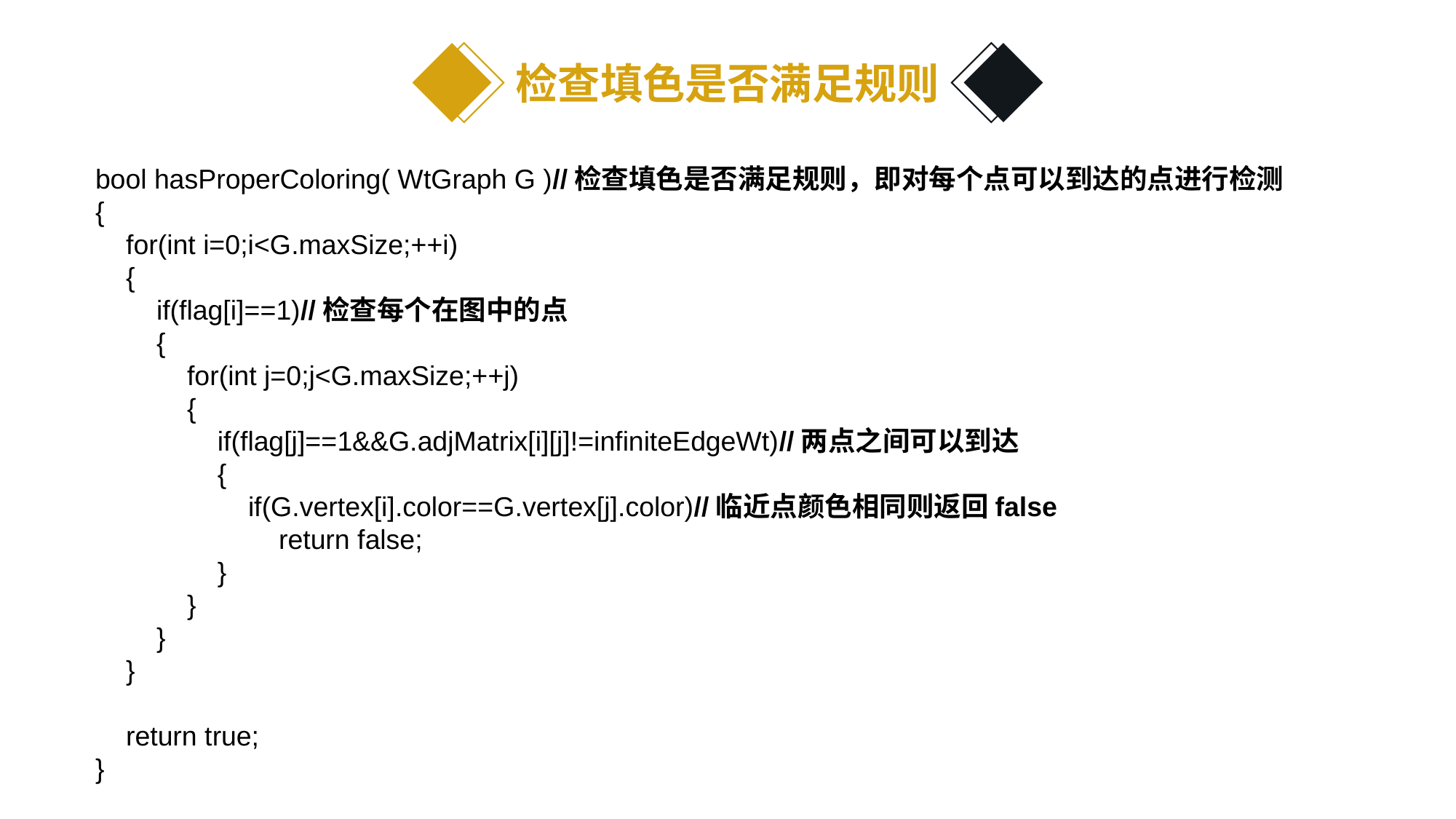

检查填色是否满足规则
bool hasProperColoring( WtGraph G )//检查填色是否满足规则，即对每个点可以到达的点进行检测
{
    for(int i=0;i<G.maxSize;++i)
    {
        if(flag[i]==1)//检查每个在图中的点
        {
            for(int j=0;j<G.maxSize;++j)
            {
                if(flag[j]==1&&G.adjMatrix[i][j]!=infiniteEdgeWt)//两点之间可以到达
                {
                    if(G.vertex[i].color==G.vertex[j].color)//临近点颜色相同则返回false
                        return false;
                }
            }
        }
    }

    return true;
}